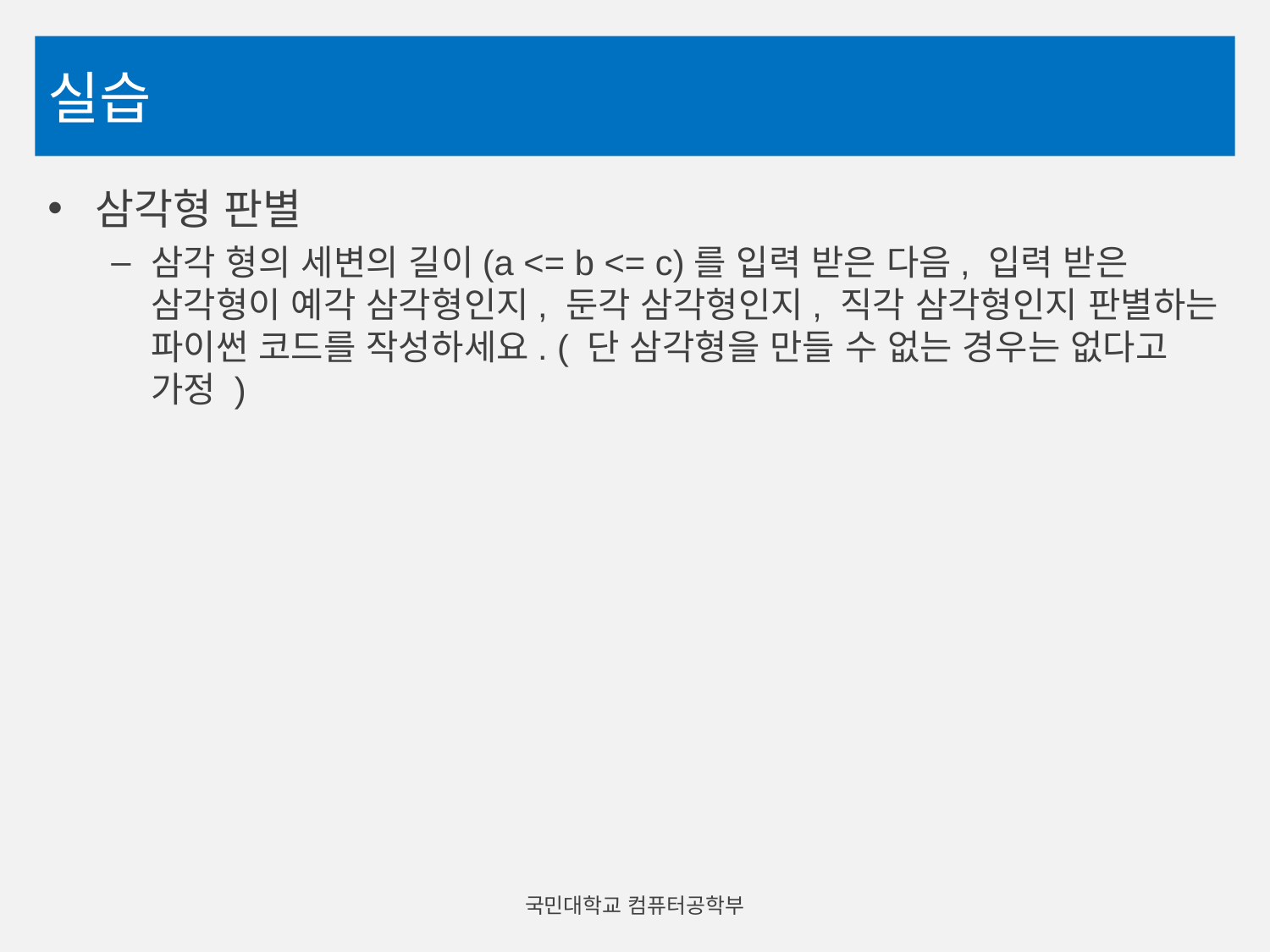

# 실습
삼각형 판별
삼각 형의 세변의 길이(a <= b <= c)를 입력 받은 다음, 입력 받은 삼각형이 예각 삼각형인지, 둔각 삼각형인지, 직각 삼각형인지 판별하는 파이썬 코드를 작성하세요. ( 단 삼각형을 만들 수 없는 경우는 없다고 가정 )

국민대학교 컴퓨터공학부